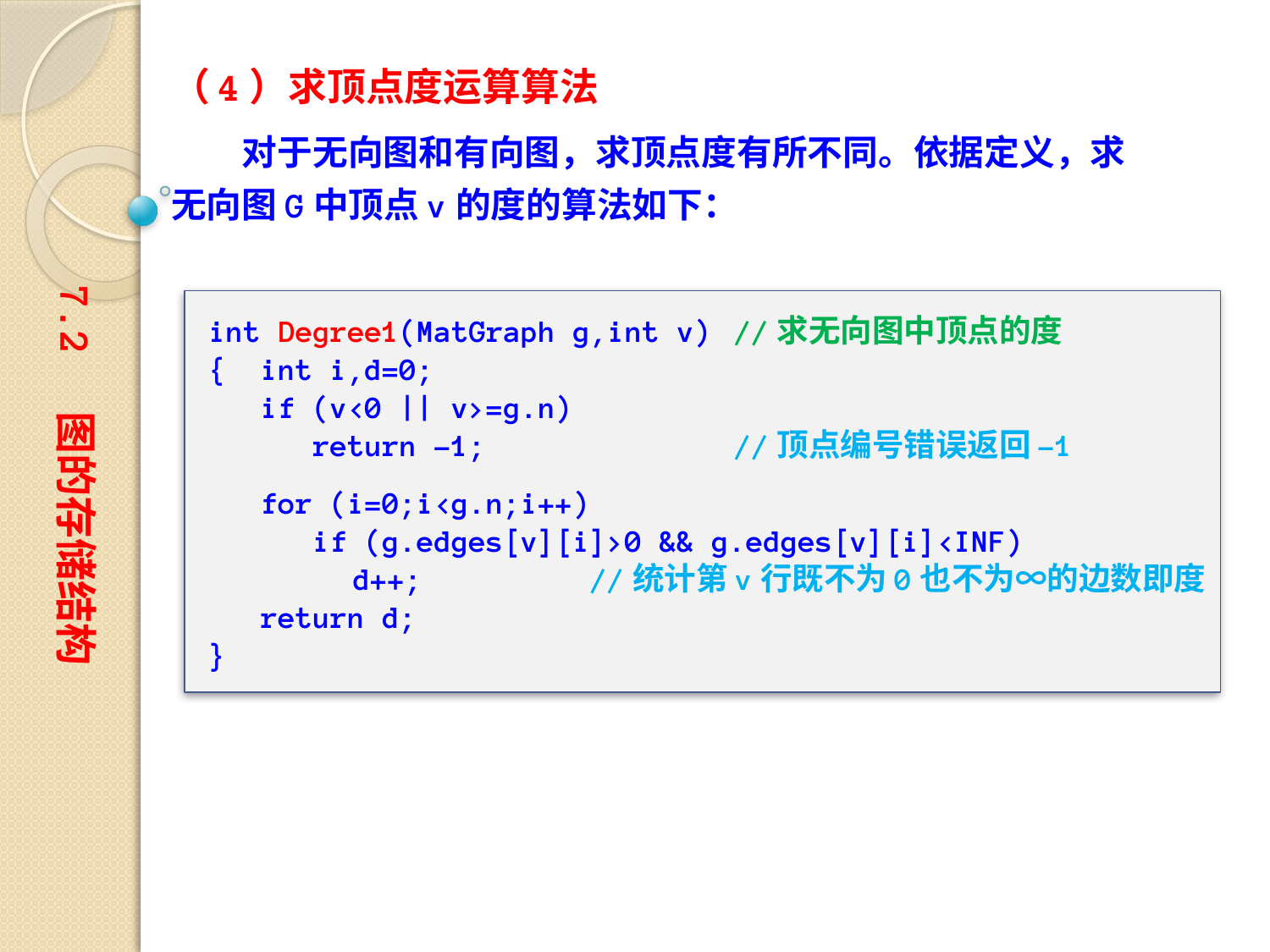

（4）求顶点度运算算法
　　对于无向图和有向图，求顶点度有所不同。依据定义，求无向图G中顶点v的度的算法如下：
7.2  图的存储结构
int Degree1(MatGraph g,int v)	 //求无向图中顶点的度
{  int i,d=0;
   if (v<0 || v>=g.n)
      return -1;		 //顶点编号错误返回-1
   for (i=0;i<g.n;i++)
      if (g.edges[v][i]>0 && g.edges[v][i]<INF)
	 d++;		//统计第v行既不为0也不为∞的边数即度
   return d;
}